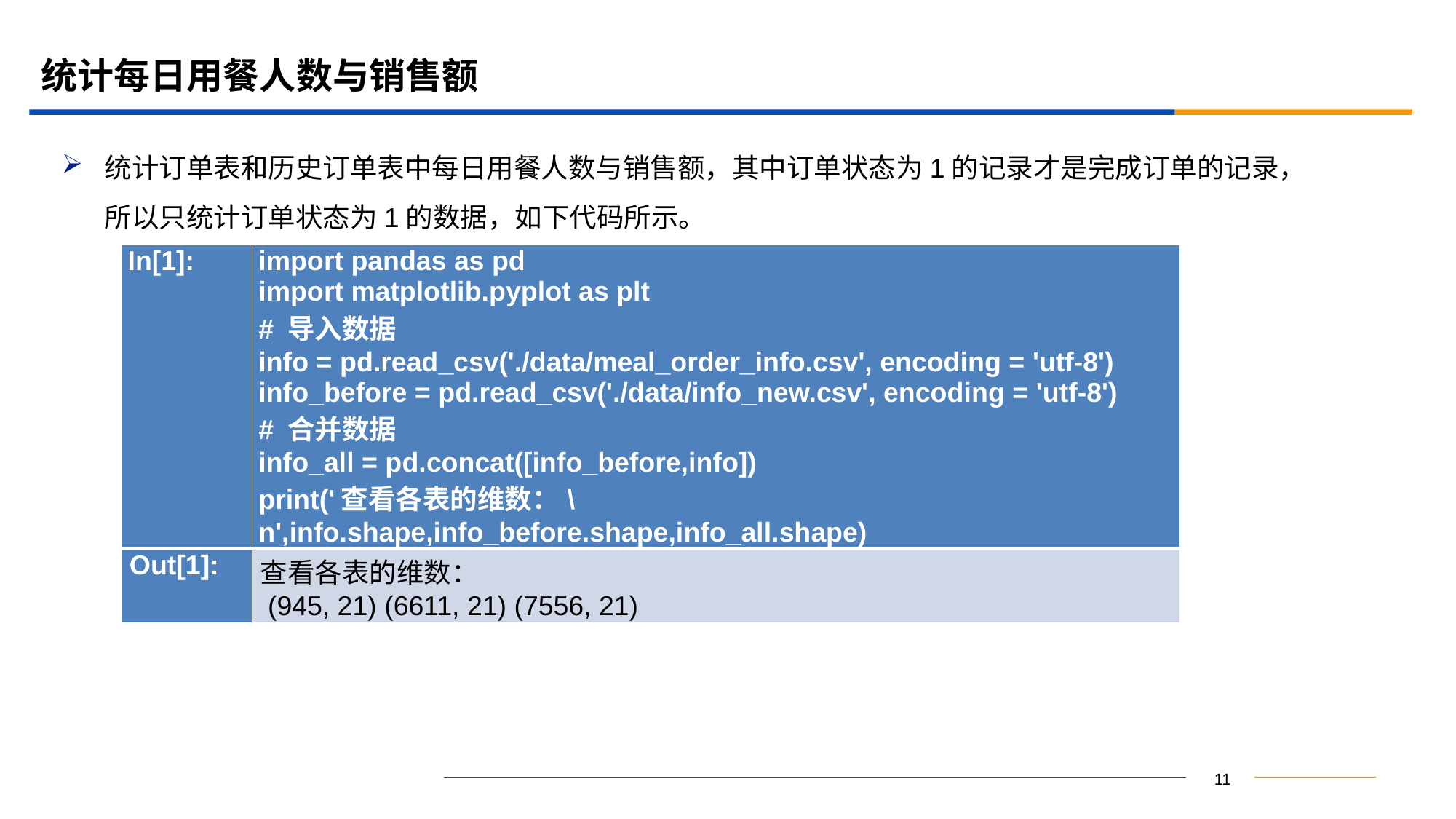

# 统计每日用餐人数与销售额
统计订单表和历史订单表中每日用餐人数与销售额，其中订单状态为1的记录才是完成订单的记录，所以只统计订单状态为1的数据，如下代码所示。
| In[1]: | import pandas as pd import matplotlib.pyplot as plt # 导入数据 info = pd.read\_csv('./data/meal\_order\_info.csv', encoding = 'utf-8') info\_before = pd.read\_csv('./data/info\_new.csv', encoding = 'utf-8') # 合并数据 info\_all = pd.concat([info\_before,info]) print('查看各表的维数：\n',info.shape,info\_before.shape,info\_all.shape) |
| --- | --- |
| Out[1]: | 查看各表的维数： (945, 21) (6611, 21) (7556, 21) |